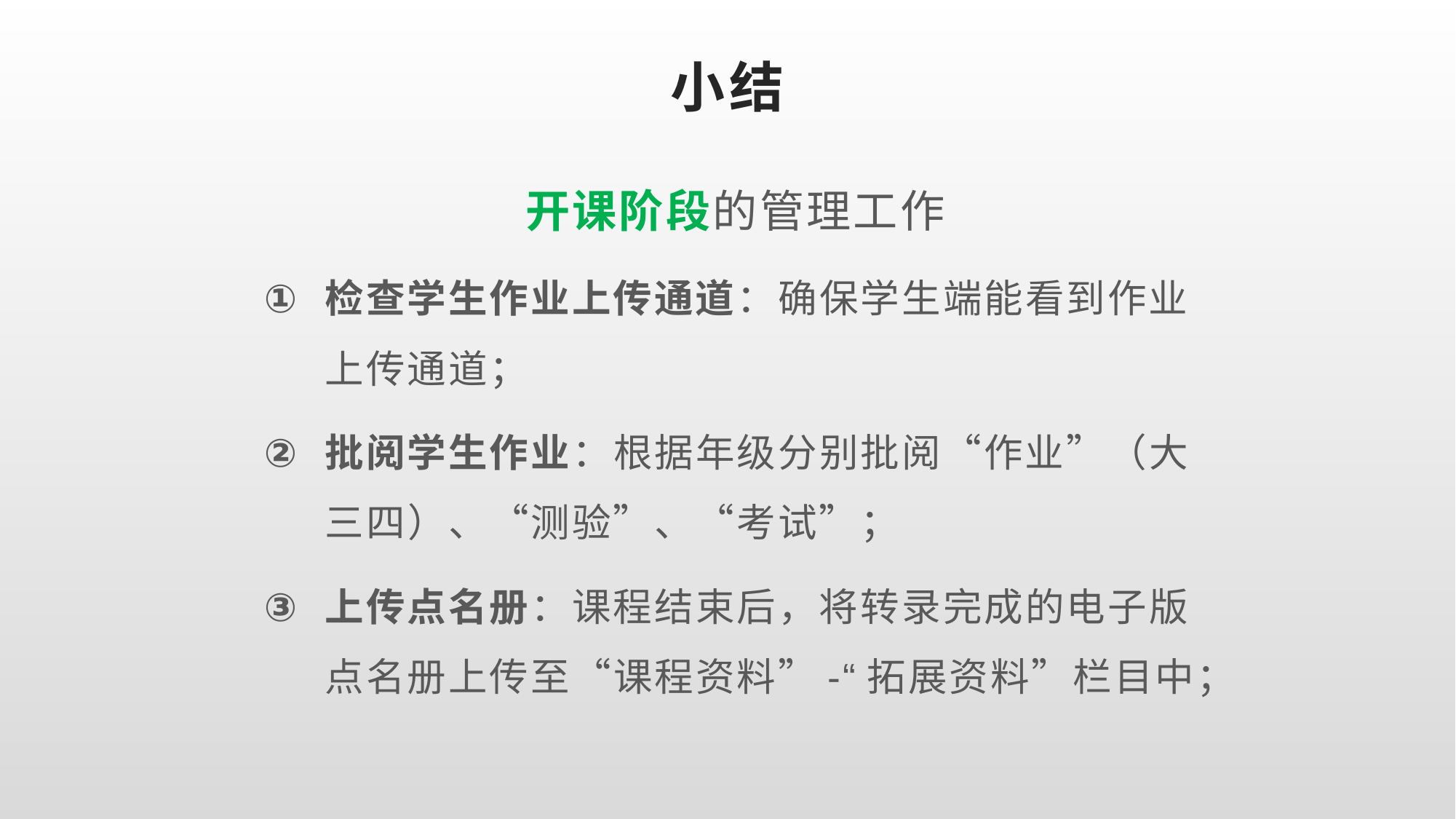

# 小结
开课阶段的管理工作
检查学生作业上传通道：确保学生端能看到作业上传通道；
批阅学生作业：根据年级分别批阅“作业”（大三四）、“测验”、“考试”；
上传点名册：课程结束后，将转录完成的电子版点名册上传至“课程资料”-“拓展资料”栏目中；